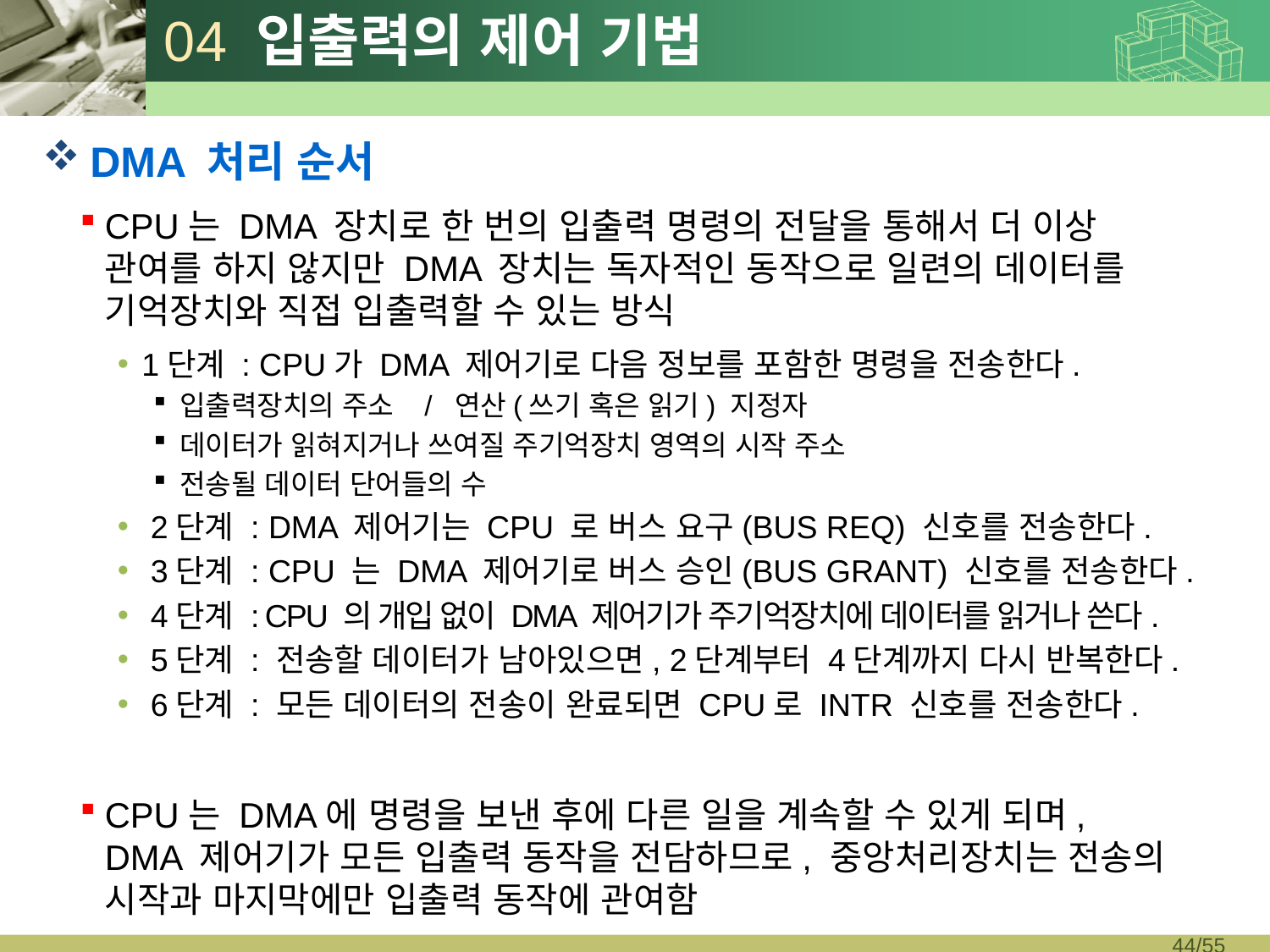

# 04 입출력의 제어 기법
DMA 처리 순서
CPU는 DMA 장치로 한 번의 입출력 명령의 전달을 통해서 더 이상
관여를 하지 않지만 DMA 장치는 독자적인 동작으로 일련의 데이터를 기억장치와 직접 입출력할 수 있는 방식
1단계 : CPU가 DMA 제어기로 다음 정보를 포함한 명령을 전송한다.
입출력장치의 주소   /  연산(쓰기 혹은 읽기) 지정자
데이터가 읽혀지거나 쓰여질 주기억장치 영역의 시작 주소
전송될 데이터 단어들의 수
 2단계 : DMA 제어기는 CPU 로 버스 요구(BUS REQ) 신호를 전송한다.
 3단계 : CPU 는 DMA 제어기로 버스 승인(BUS GRANT) 신호를 전송한다.
 4단계 : CPU 의 개입 없이 DMA 제어기가 주기억장치에 데이터를 읽거나 쓴다.
 5단계 : 전송할 데이터가 남아있으면, 2단계부터 4단계까지 다시 반복한다.
 6단계 : 모든 데이터의 전송이 완료되면 CPU로 INTR 신호를 전송한다.

CPU는 DMA에 명령을 보낸 후에 다른 일을 계속할 수 있게 되며,
DMA 제어기가 모든 입출력 동작을 전담하므로, 중앙처리장치는 전송의 시작과 마지막에만 입출력 동작에 관여함